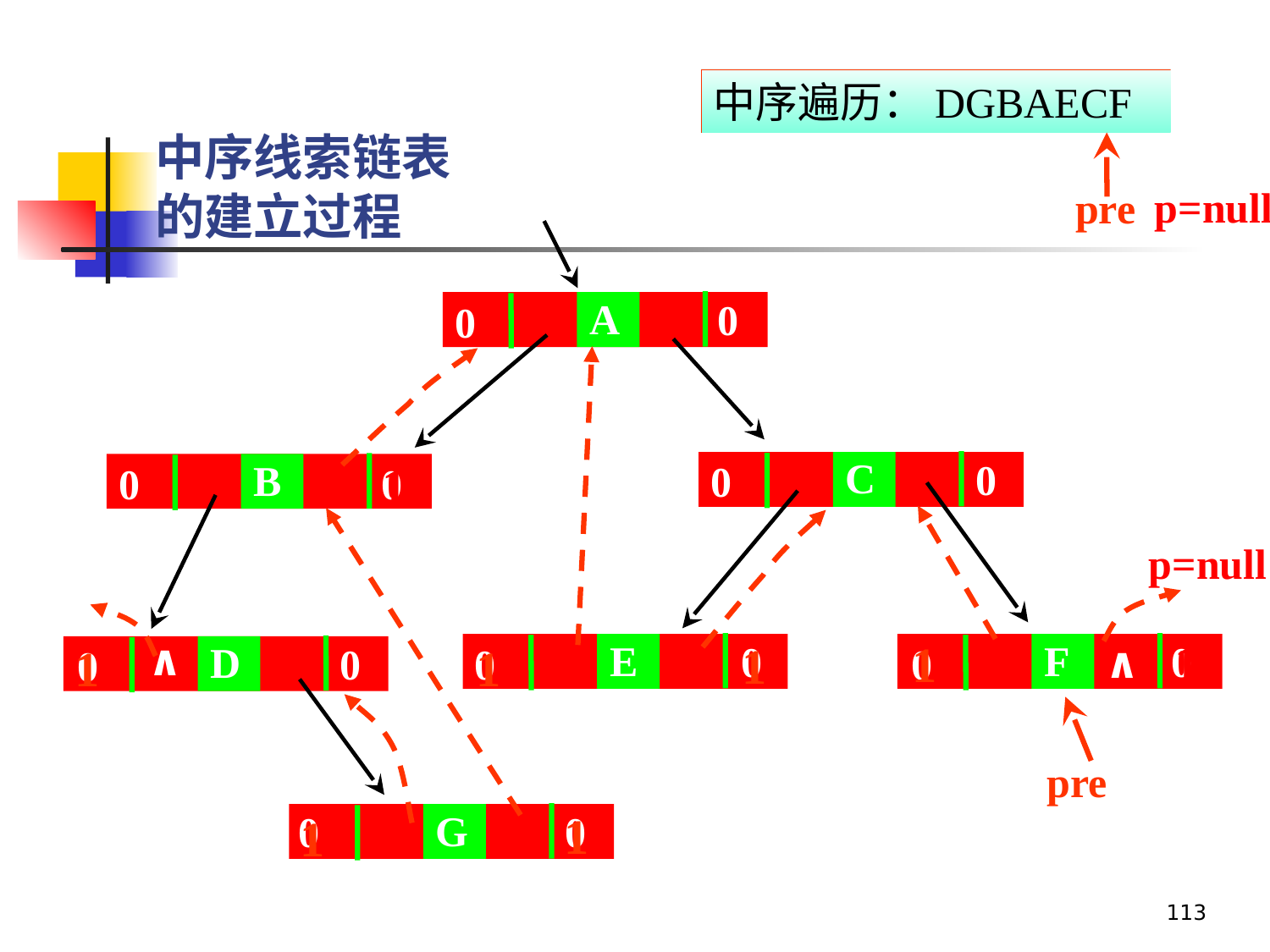

6.4 遍历二叉树和线索二叉树
中序遍历：DGBAECF
中序线索链表
的建立过程

pre
p=null

0

A

0

0

C

1
0

B

0
0

p=null

1
1
∧

1
0
0

E

F
∧

1
1
0
0
0

D

0

pre

1
0
0

G

1
113